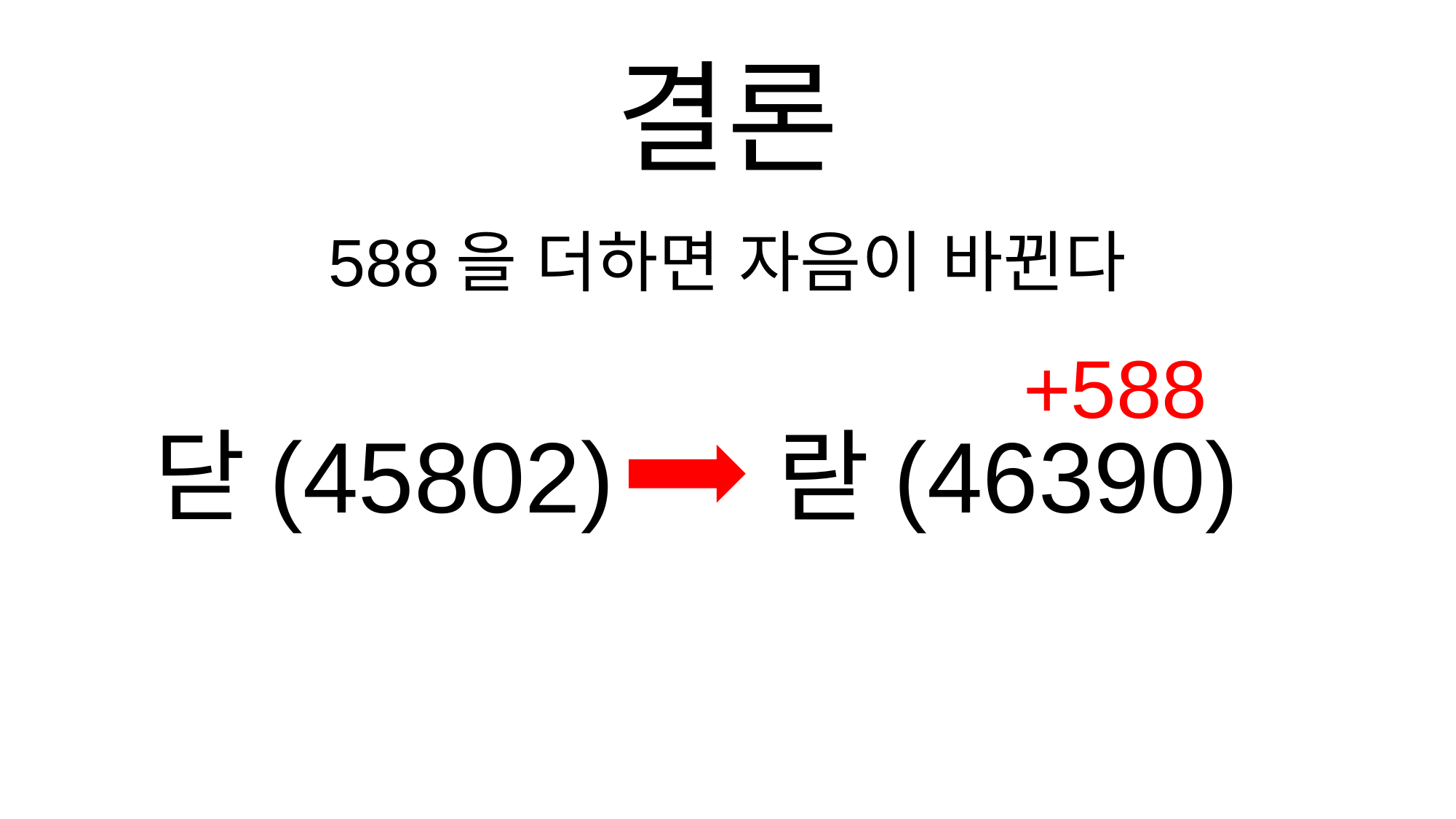

# 결론
588을 더하면 자음이 바뀐다
+588
닫(45802)
랃(46390)